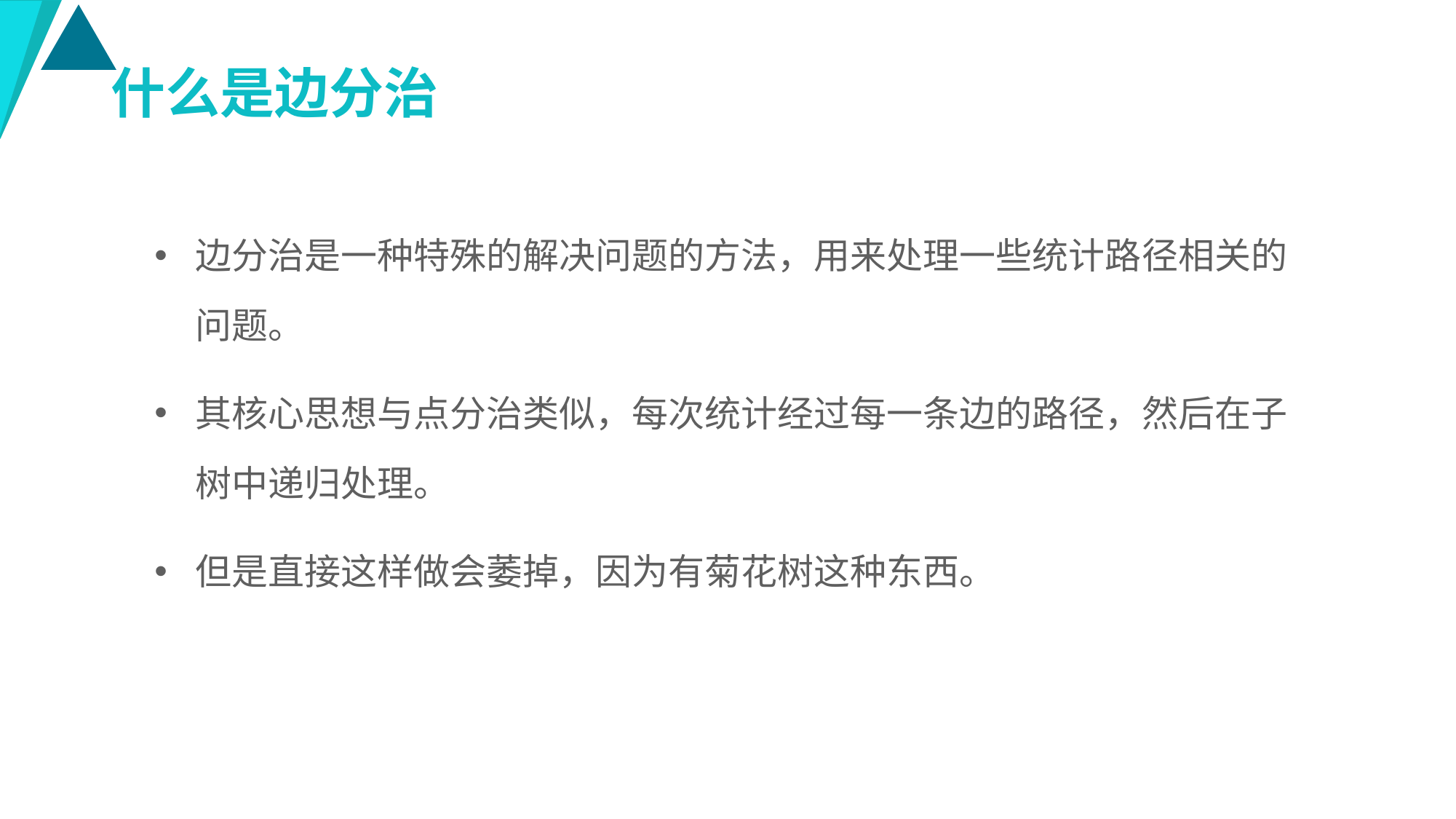

# 什么是边分治
边分治是一种特殊的解决问题的方法，用来处理一些统计路径相关的问题。
其核心思想与点分治类似，每次统计经过每一条边的路径，然后在子树中递归处理。
但是直接这样做会萎掉，因为有菊花树这种东西。